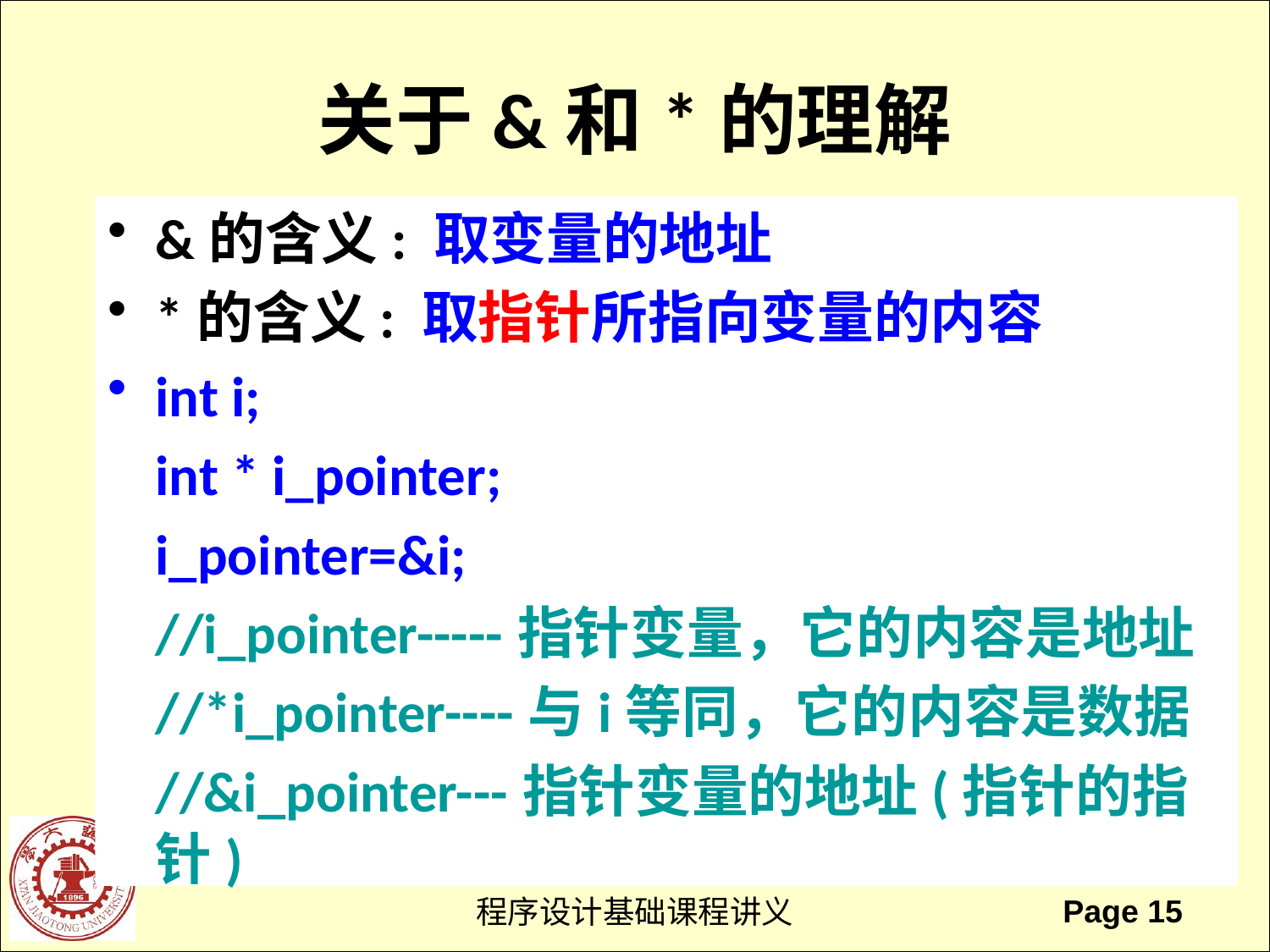

# 关于&和*的理解
&的含义: 取变量的地址
*的含义: 取指针所指向变量的内容
int i;
	int * i_pointer;
	i_pointer=&i;
	//i_pointer-----指针变量，它的内容是地址
	//*i_pointer----与i等同，它的内容是数据
	//&i_pointer---指针变量的地址(指针的指针)
15